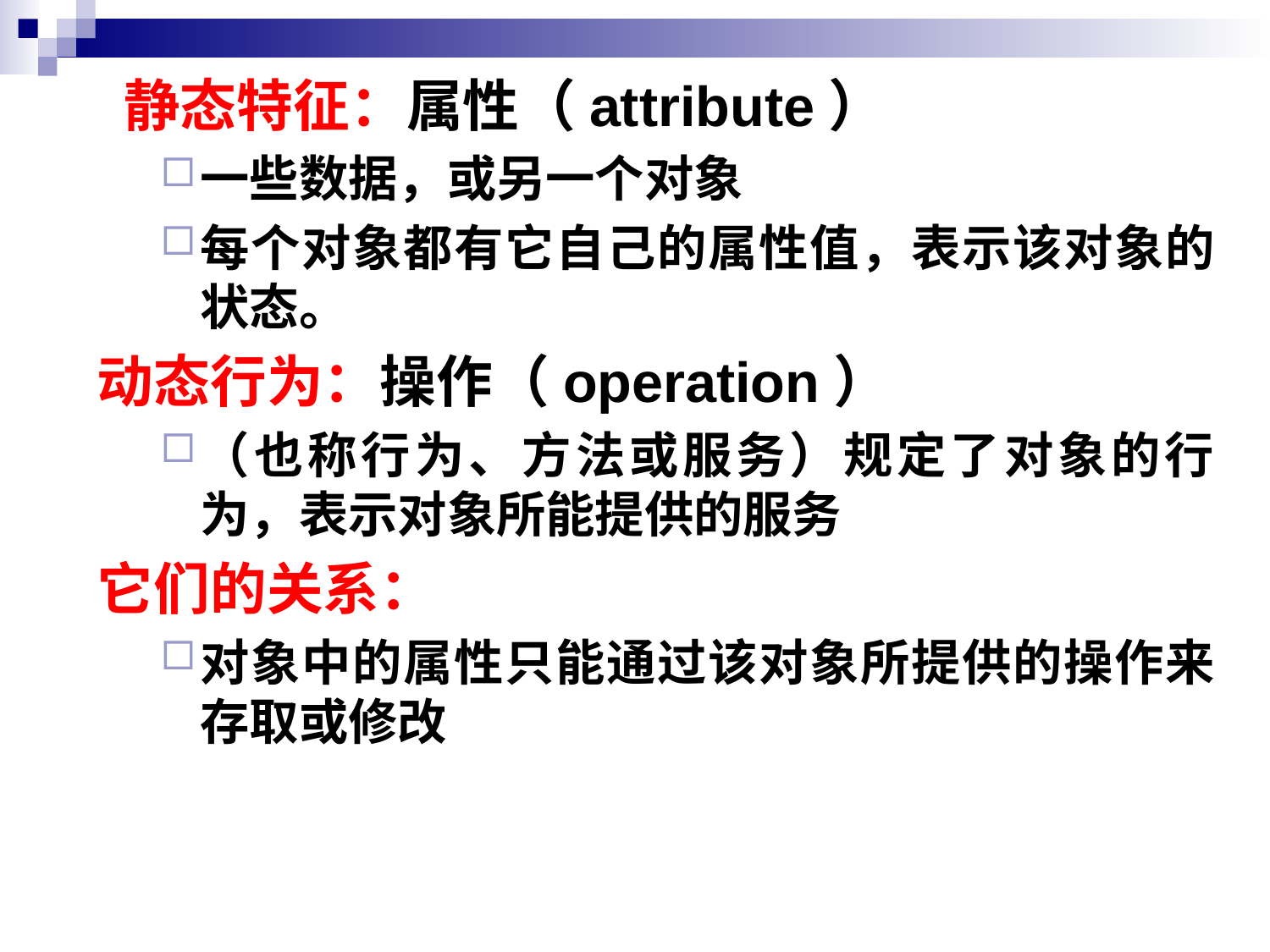

静态特征：属性（attribute）
一些数据，或另一个对象
每个对象都有它自己的属性值，表示该对象的状态。
动态行为：操作（operation）
（也称行为、方法或服务）规定了对象的行为，表示对象所能提供的服务
它们的关系：
对象中的属性只能通过该对象所提供的操作来存取或修改

6